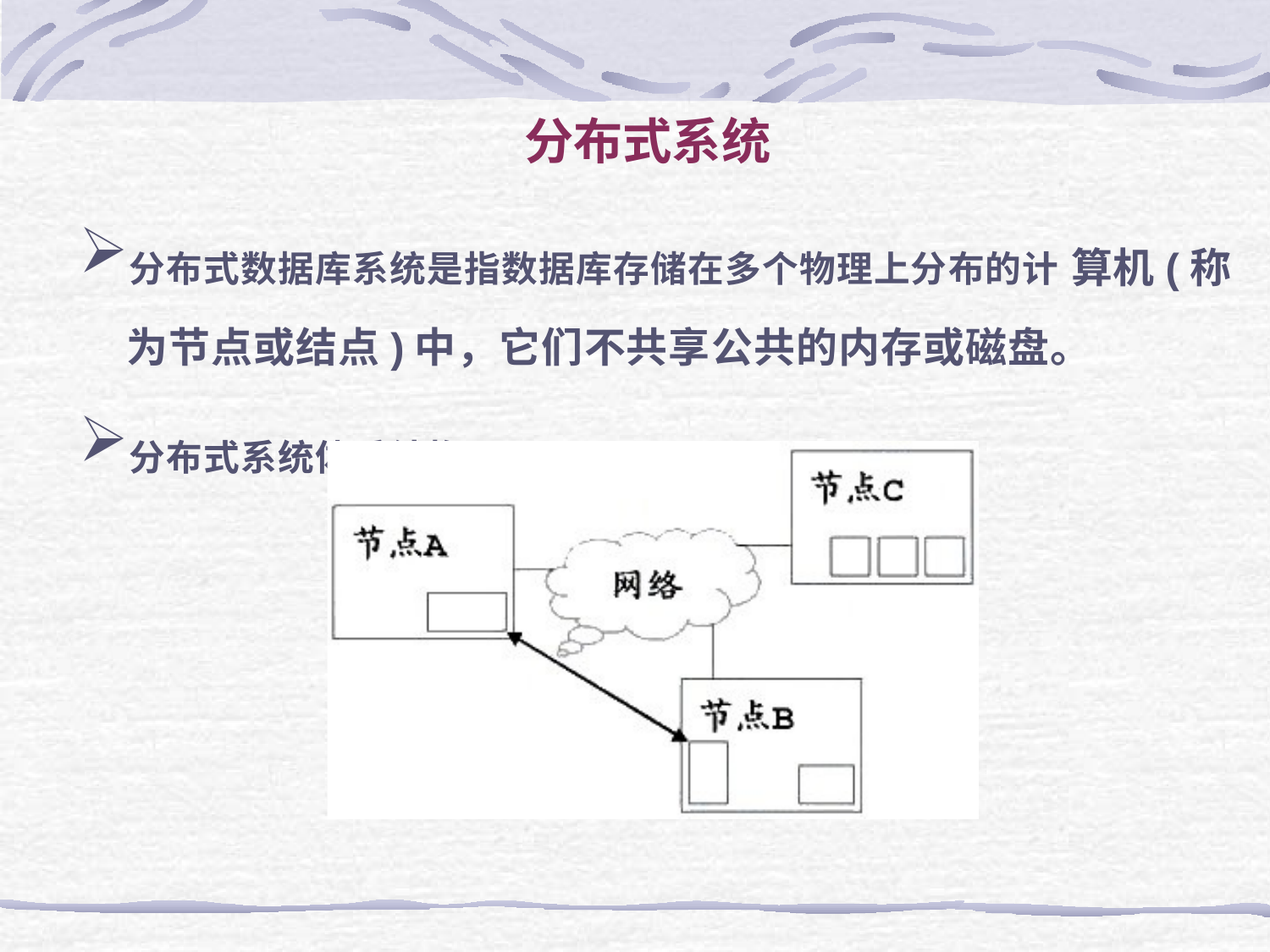

# 分布式系统
分布式数据库系统是指数据库存储在多个物理上分布的计 算机(称为节点或结点)中，它们不共享公共的内存或磁盘。

分布式系统体系结构